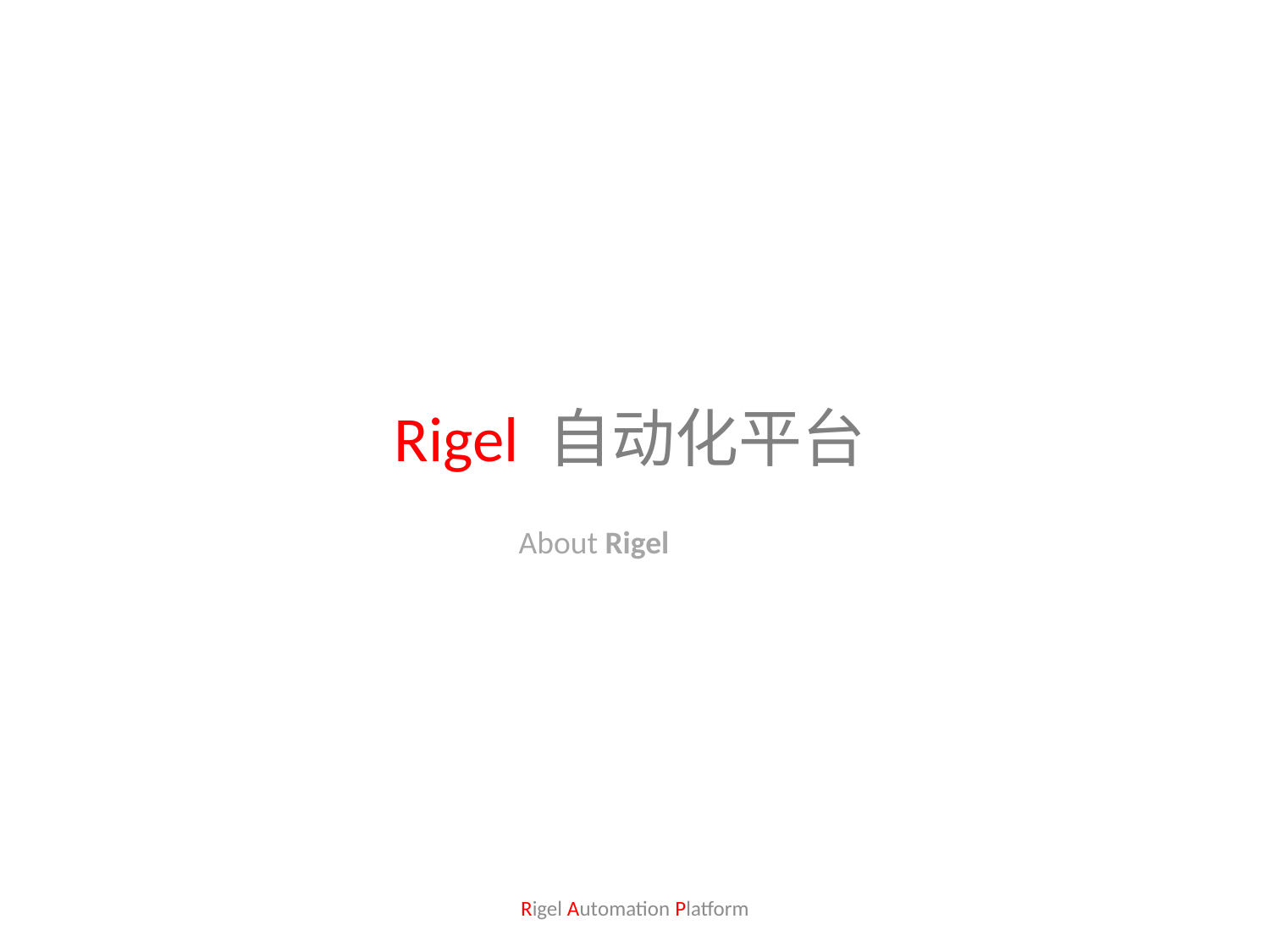

# Rigel 自动化平台
第一章
About Rigel
Rigel Automation Platform